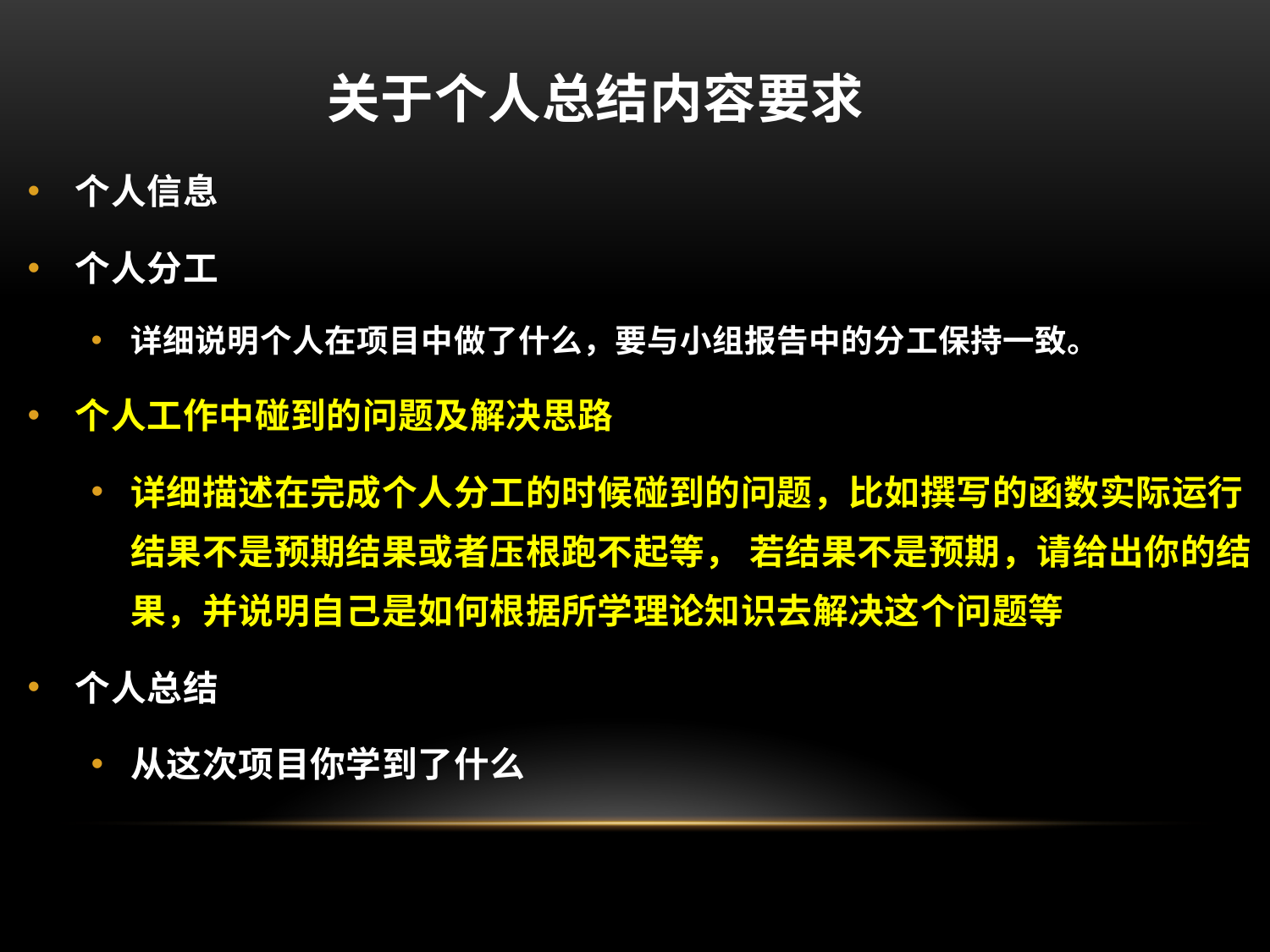

# 关于个人总结内容要求
个人信息
个人分工
详细说明个人在项目中做了什么，要与小组报告中的分工保持一致。
个人工作中碰到的问题及解决思路
详细描述在完成个人分工的时候碰到的问题，比如撰写的函数实际运行结果不是预期结果或者压根跑不起等， 若结果不是预期，请给出你的结果，并说明自己是如何根据所学理论知识去解决这个问题等
个人总结
从这次项目你学到了什么